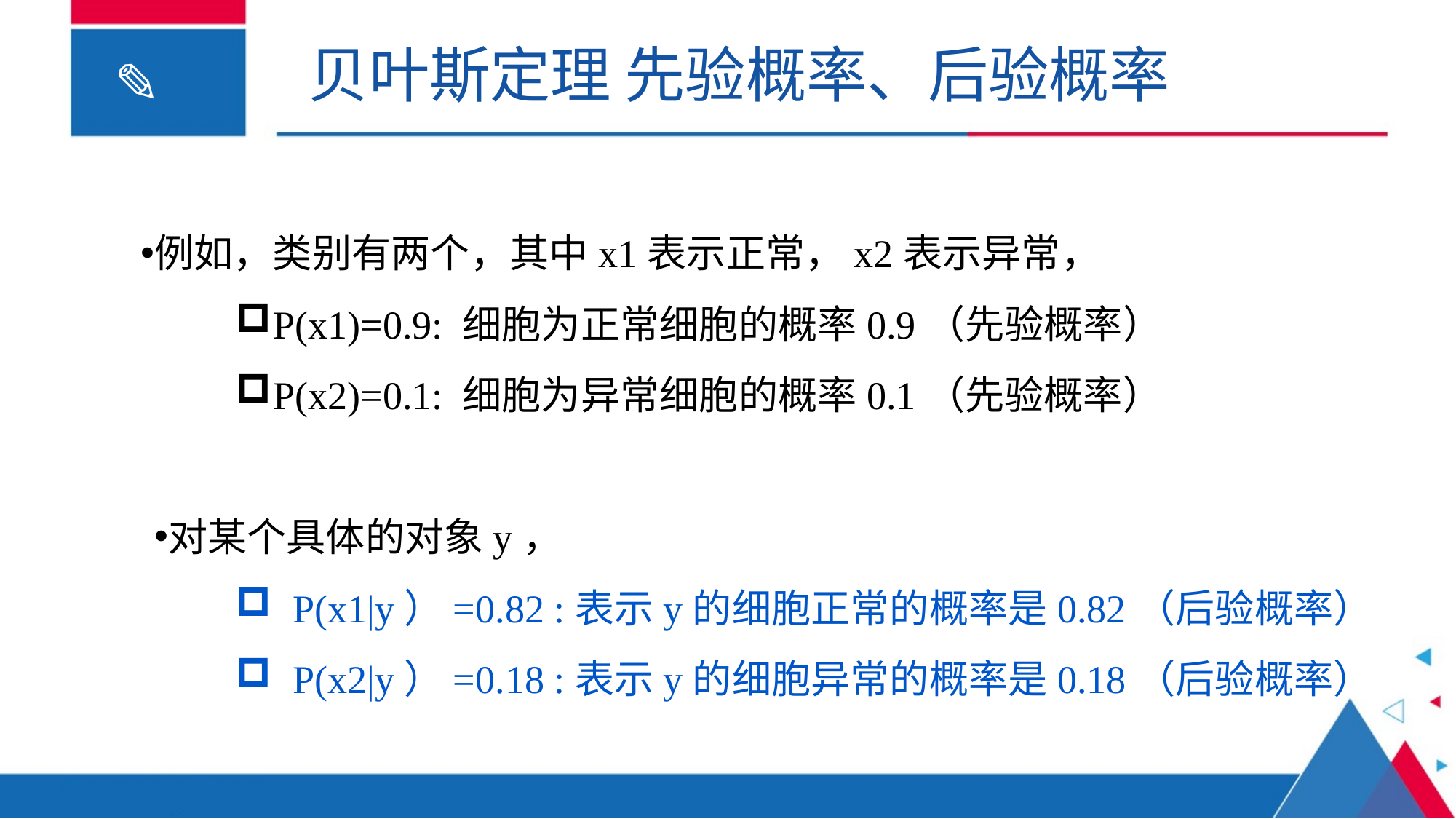

贝叶斯定理 先验概率、后验概率
例如，类别有两个，其中x1表示正常，x2表示异常，
P(x1)=0.9: 细胞为正常细胞的概率0.9（先验概率）
P(x2)=0.1: 细胞为异常细胞的概率0.1（先验概率）

对某个具体的对象y，
  P(x1|y）=0.82 :表示y的细胞正常的概率是0.82（后验概率）
  P(x2|y）=0.18 :表示y的细胞异常的概率是0.18（后验概率）